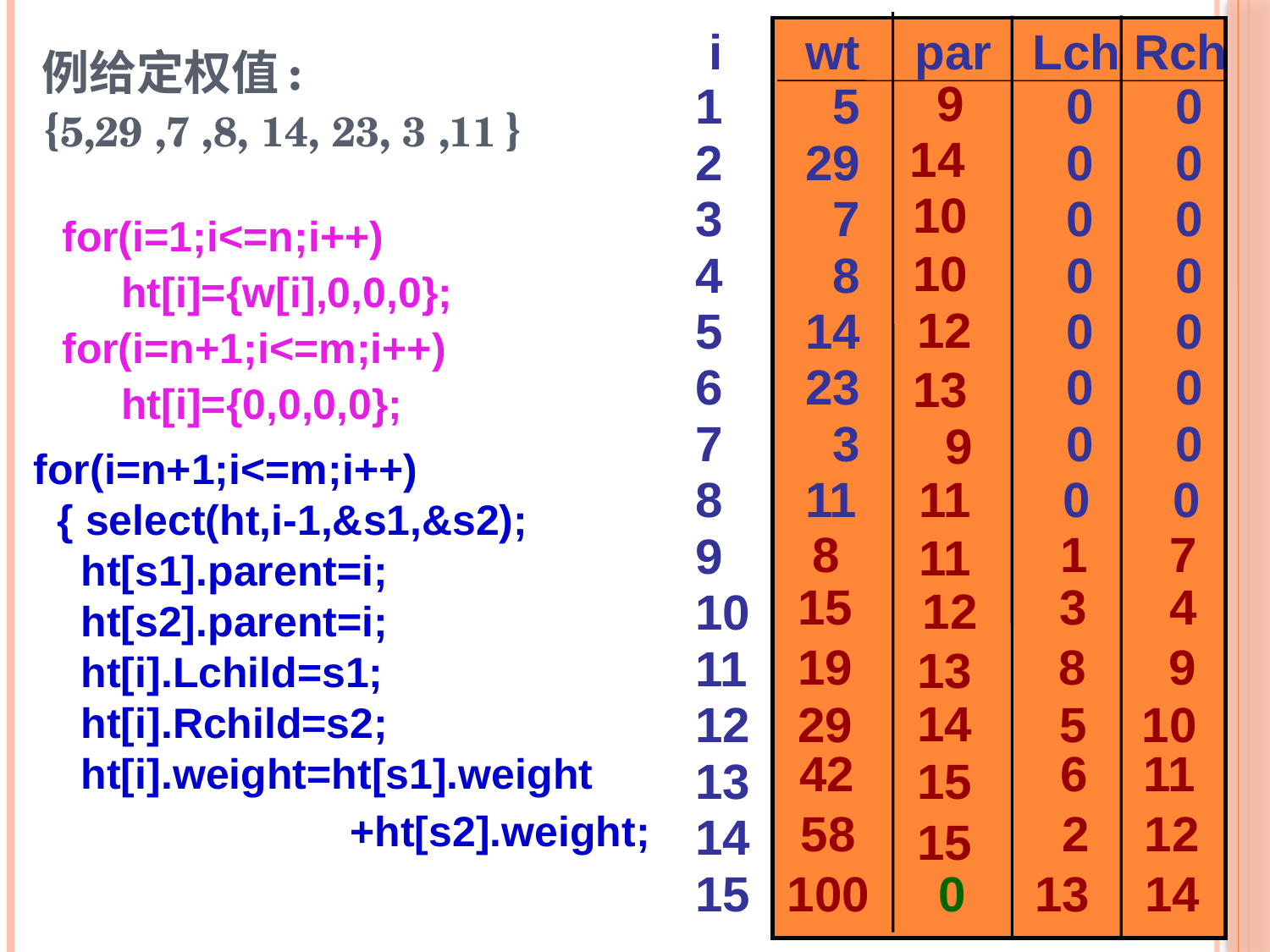

i      wt    par   Lch Rch
1        5      0       0      0
2      29      0       0      0
3        7      0       0      0
4        8      0       0      0
5      14      0       0      0
6      23      0       0      0
7        3      0       0      0
8      11      0       0      0
9       0       0       0      0
10     0       0       0      0
11     0       0       0      0
12     0       0       0      0
13     0       0       0      0
14     0       0       0      0
15     0       0       0      0

# 例给定权值: {5,29 ,7 ,8, 14, 23, 3 ,11 }
9
9
8       0       1      7

14
14
58      0       2    12
10
10
15      0       3      4
for(i=1;i<=n;i++)
     ht[i]={w[i],0,0,0};
for(i=n+1;i<=m;i++)
     ht[i]={0,0,0,0};
12
12
29      0       5    10
13
13
42      0       6    11
for(i=n+1;i<=m;i++)
  { select(ht,i-1,&s1,&s2);
    ht[s1].parent=i;
    ht[s2].parent=i;
    ht[i].Lchild=s1;
    ht[i].Rchild=s2;
    ht[i].weight=ht[s1].weight
                       +ht[s2].weight;
11
11
19      0       8      9
15
15
100     0     13    14